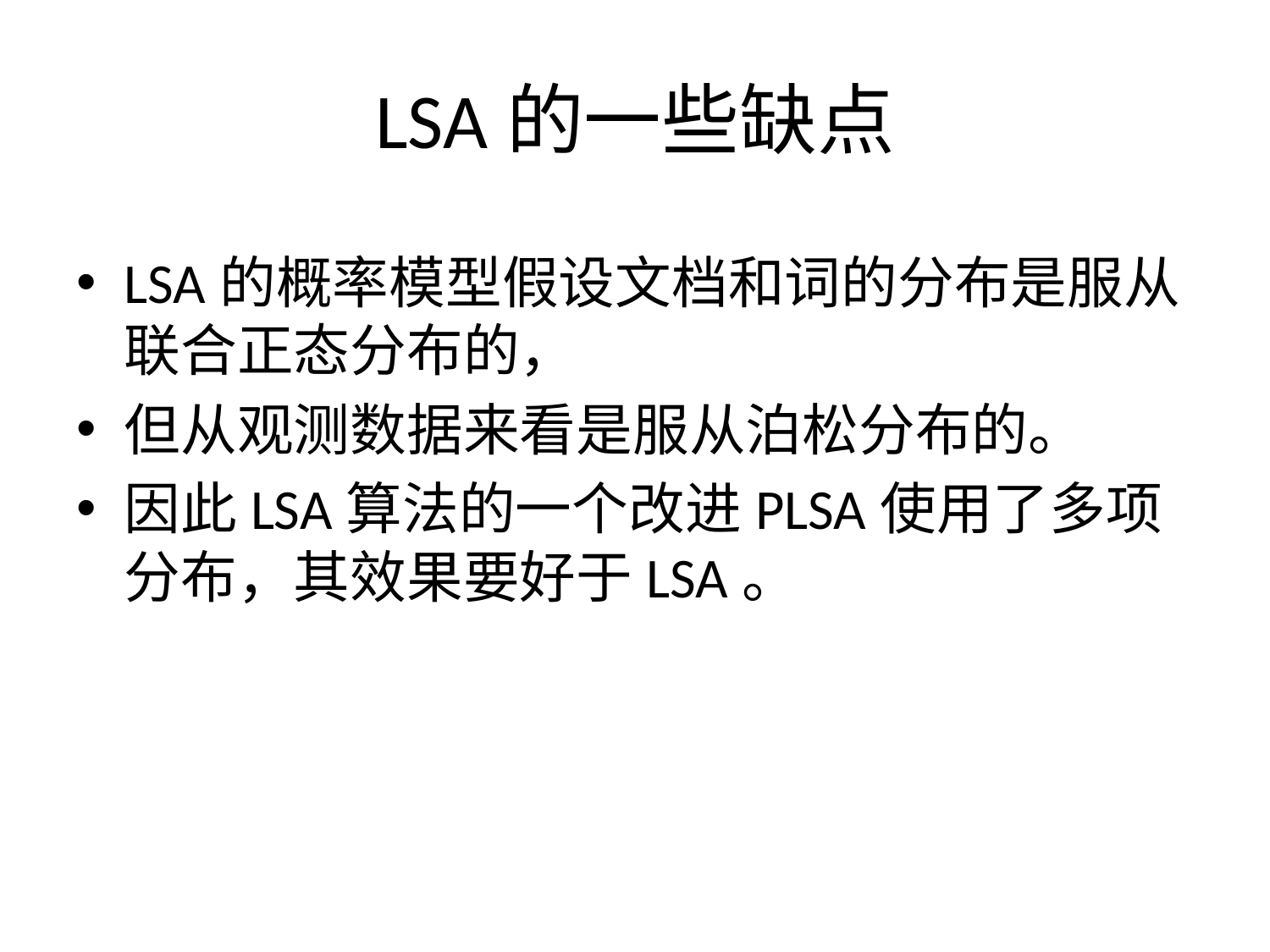

# LSA的一些缺点

LSA的概率模型假设文档和词的分布是服从联合正态分布的，
但从观测数据来看是服从泊松分布的。
因此LSA算法的一个改进PLSA使用了多项分布，其效果要好于LSA。